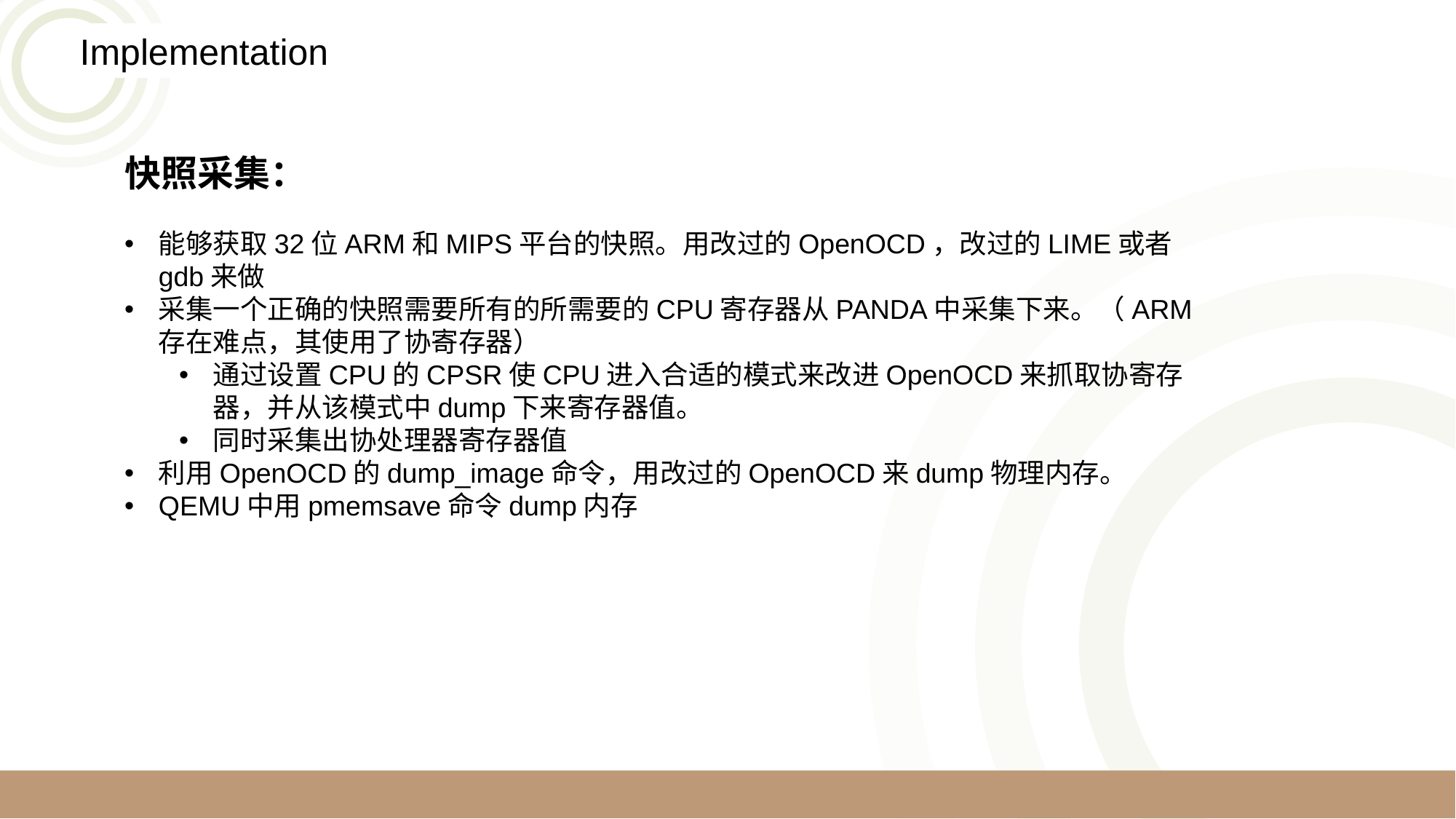

Implementation

快照采集：

能够获取32位ARM和MIPS平台的快照。用改过的OpenOCD，改过的LIME或者gdb来做
采集一个正确的快照需要所有的所需要的CPU寄存器从PANDA中采集下来。（ARM存在难点，其使用了协寄存器）
通过设置CPU的CPSR使CPU进入合适的模式来改进OpenOCD来抓取协寄存器，并从该模式中dump下来寄存器值。
同时采集出协处理器寄存器值
利用OpenOCD的dump_image命令，用改过的OpenOCD来dump物理内存。
QEMU中用pmemsave命令dump内存